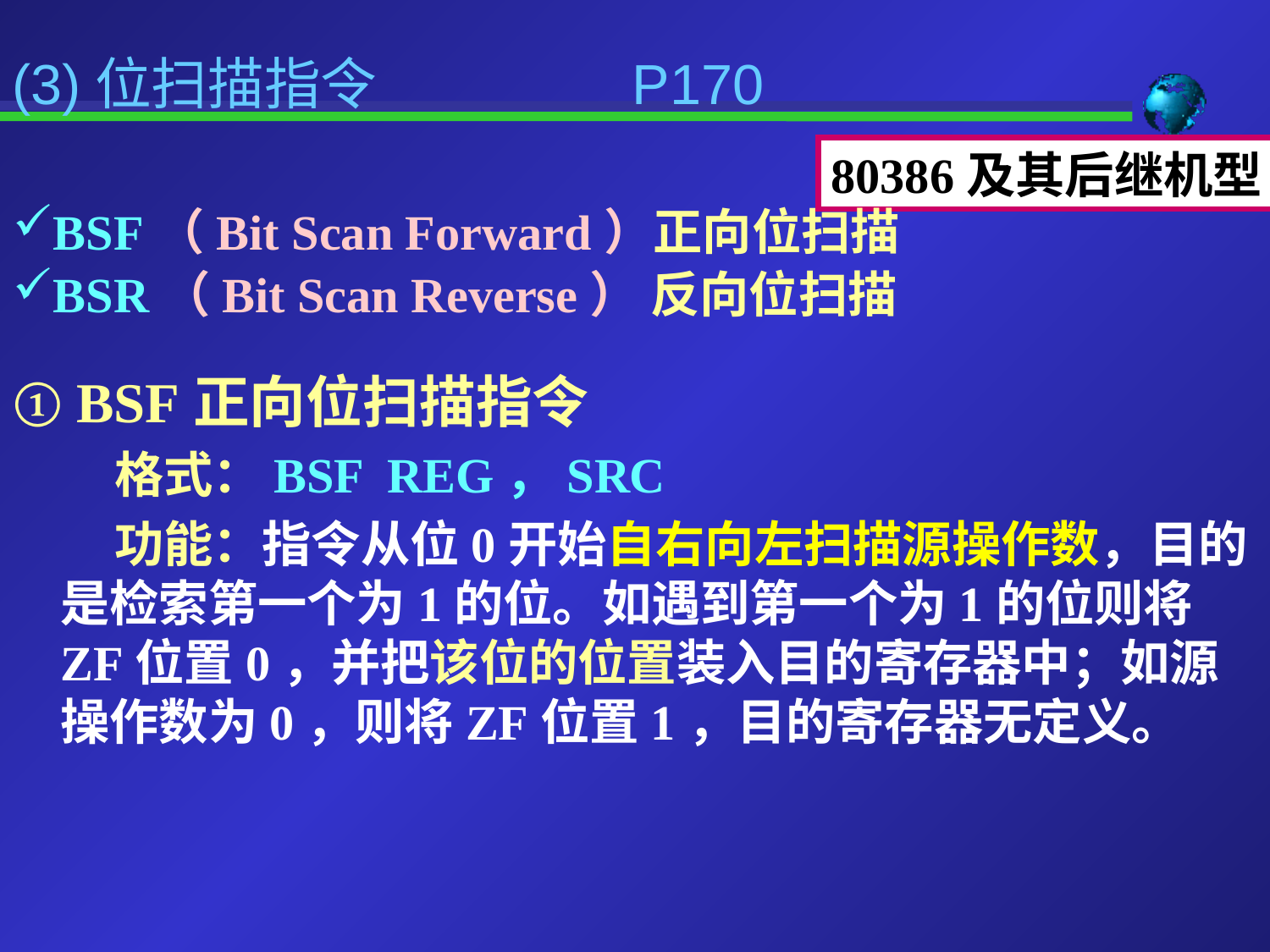

(3)位扫描指令                   P170
80386及其后继机型
BSF（Bit Scan Forward）正向位扫描
BSR（Bit Scan Reverse） 反向位扫描
① BSF正向位扫描指令
        格式：BSF  REG，SRC
        功能：指令从位0开始自右向左扫描源操作数，目的是检索第一个为1的位。如遇到第一个为1的位则将ZF位置0，并把该位的位置装入目的寄存器中；如源操作数为0，则将ZF位置1，目的寄存器无定义。
61